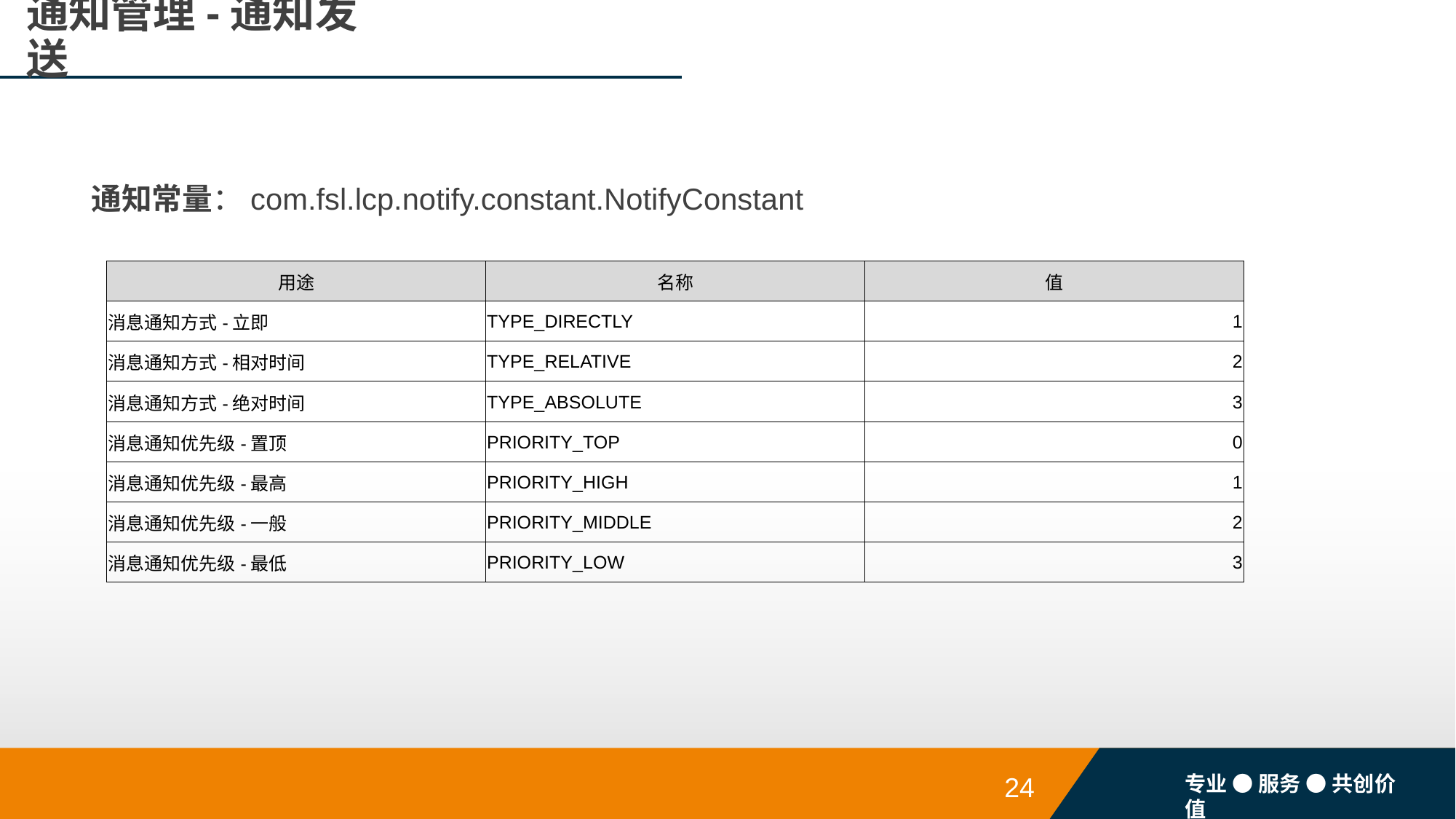

# 通知管理-通知发送
通知常量：com.fsl.lcp.notify.constant.NotifyConstant
| 用途 | 名称 | 值 |
| --- | --- | --- |
| 消息通知方式-立即 | TYPE\_DIRECTLY | 1 |
| 消息通知方式-相对时间 | TYPE\_RELATIVE | 2 |
| 消息通知方式-绝对时间 | TYPE\_ABSOLUTE | 3 |
| 消息通知优先级-置顶 | PRIORITY\_TOP | 0 |
| 消息通知优先级-最高 | PRIORITY\_HIGH | 1 |
| 消息通知优先级-一般 | PRIORITY\_MIDDLE | 2 |
| 消息通知优先级-最低 | PRIORITY\_LOW | 3 |